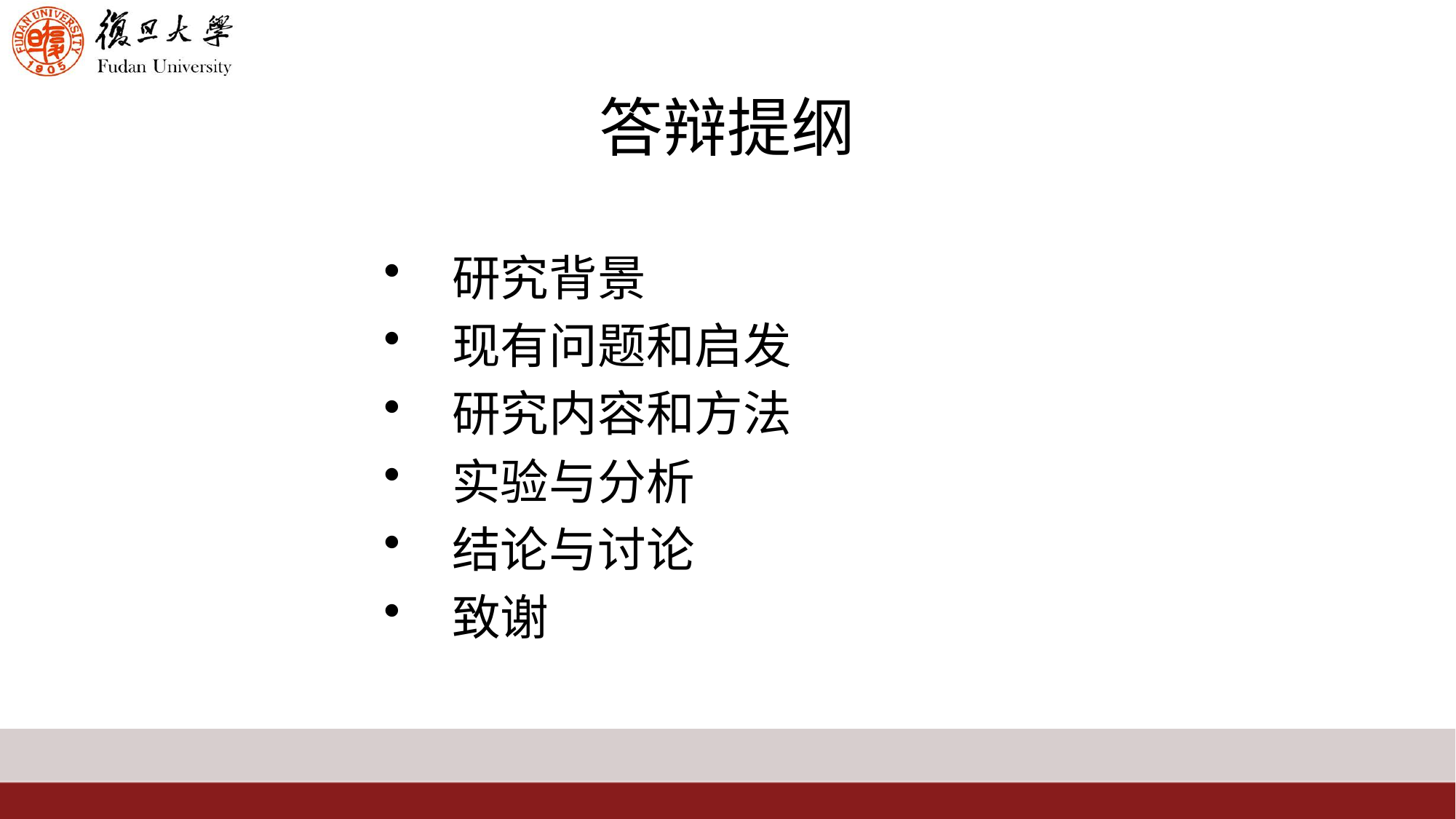

# 答辩提纲
研究背景
现有问题和启发
研究内容和方法
实验与分析
结论与讨论
致谢